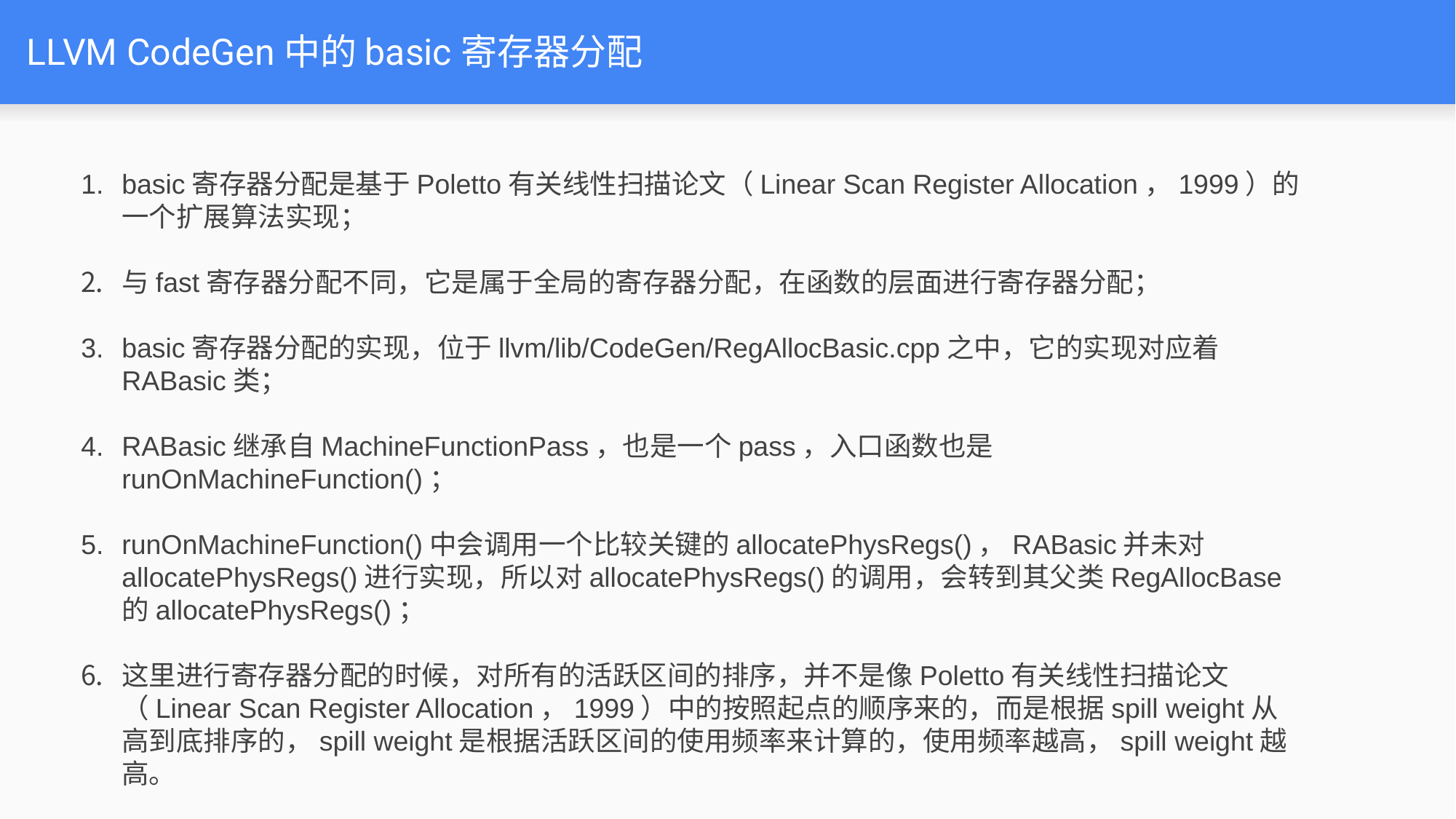

# LLVM CodeGen中的basic寄存器分配
basic寄存器分配是基于Poletto有关线性扫描论文（Linear Scan Register Allocation，1999）的一个扩展算法实现；

与fast寄存器分配不同，它是属于全局的寄存器分配，在函数的层面进行寄存器分配；

basic寄存器分配的实现，位于llvm/lib/CodeGen/RegAllocBasic.cpp之中，它的实现对应着RABasic类；

RABasic继承自MachineFunctionPass，也是一个pass，入口函数也是runOnMachineFunction()；

runOnMachineFunction()中会调用一个比较关键的allocatePhysRegs()，RABasic并未对allocatePhysRegs()进行实现，所以对allocatePhysRegs()的调用，会转到其父类RegAllocBase的allocatePhysRegs()；

这里进行寄存器分配的时候，对所有的活跃区间的排序，并不是像Poletto有关线性扫描论文（Linear Scan Register Allocation，1999）中的按照起点的顺序来的，而是根据spill weight从高到底排序的，spill weight是根据活跃区间的使用频率来计算的，使用频率越高，spill weight越高。